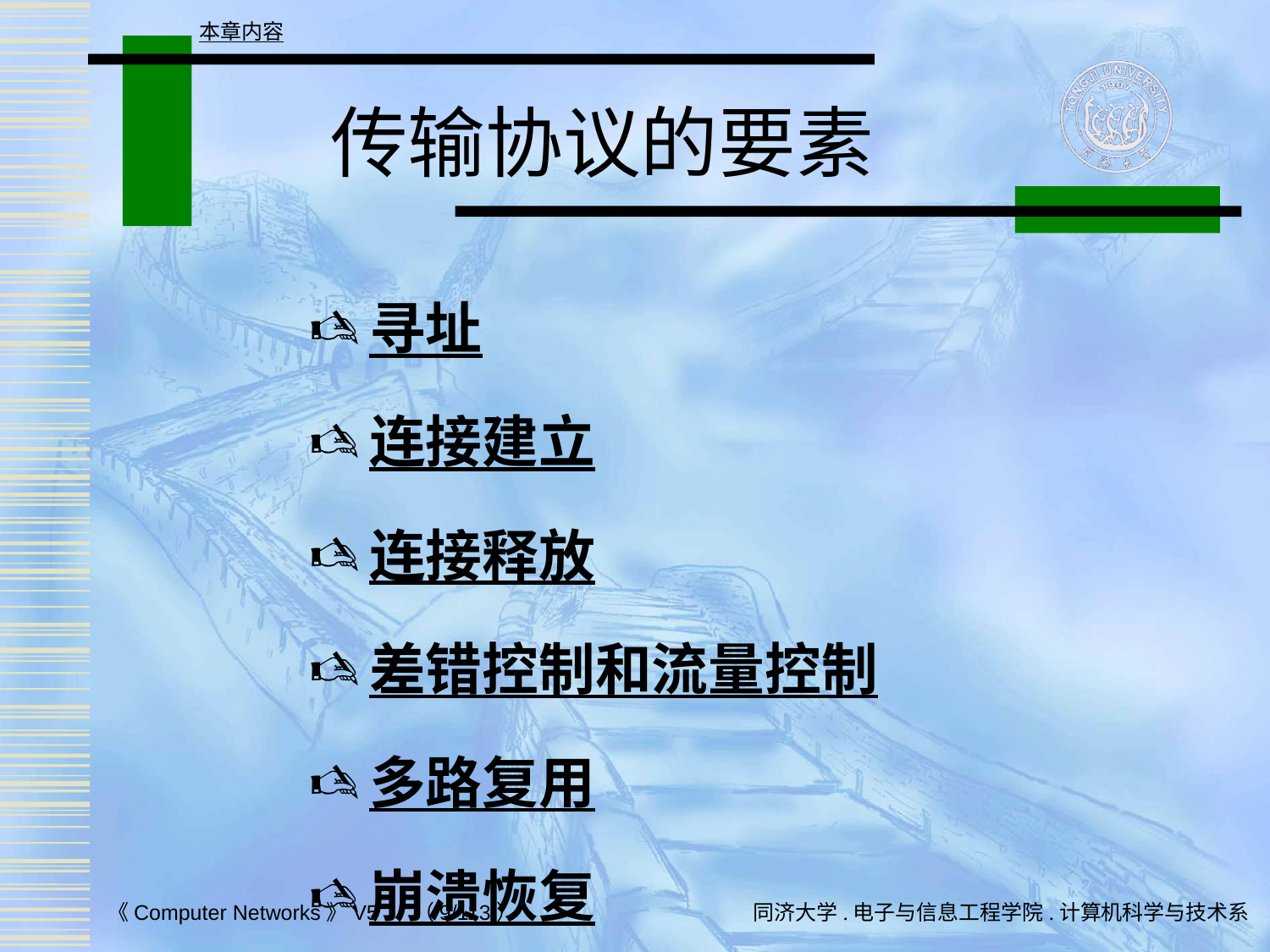

本章内容
# 传输协议的要素
寻址
连接建立
连接释放
差错控制和流量控制
多路复用
崩溃恢复